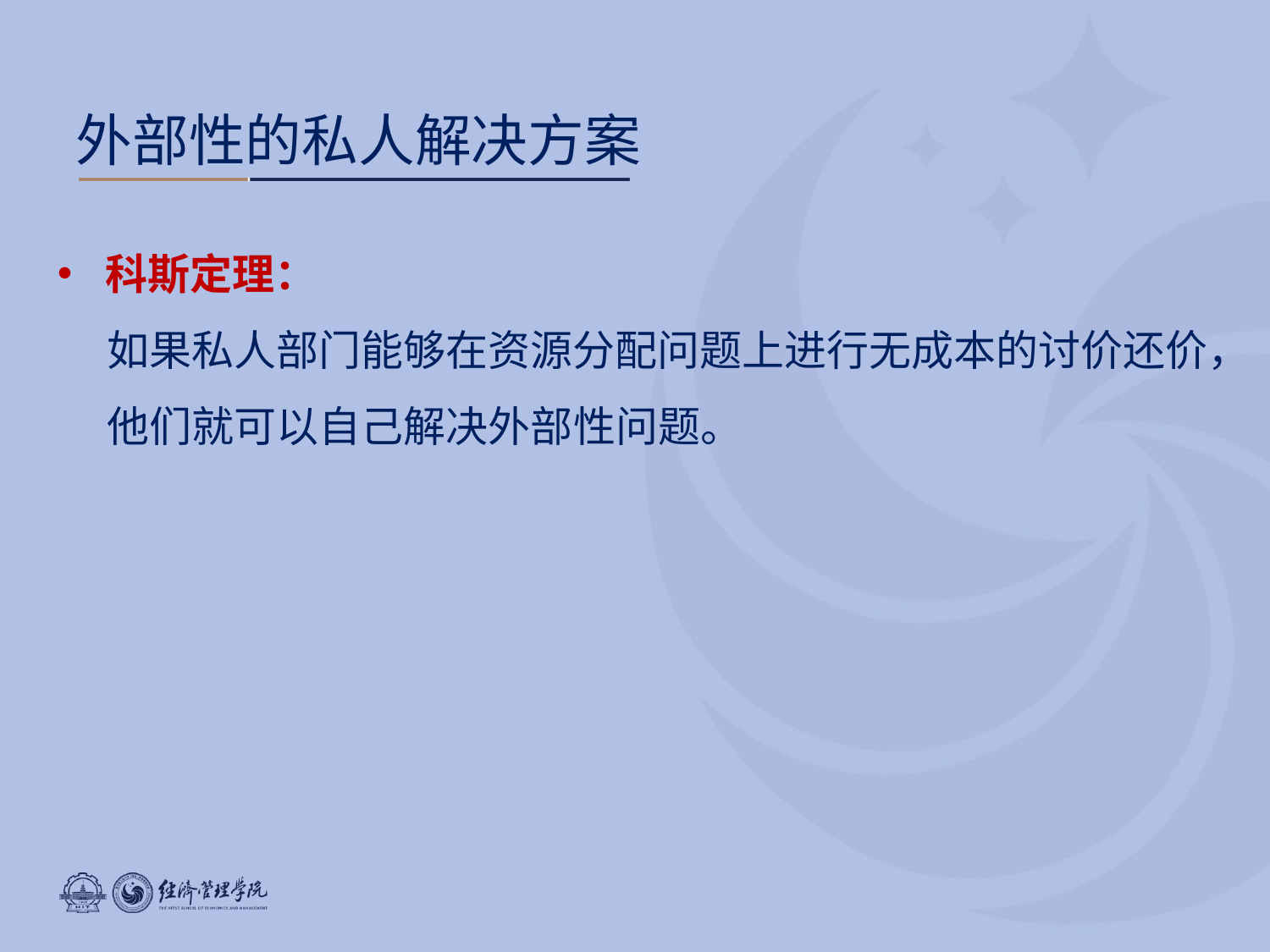

# 外部性的私人解决方案
科斯定理：
如果私人部门能够在资源分配问题上进行无成本的讨价还价，他们就可以自己解决外部性问题。